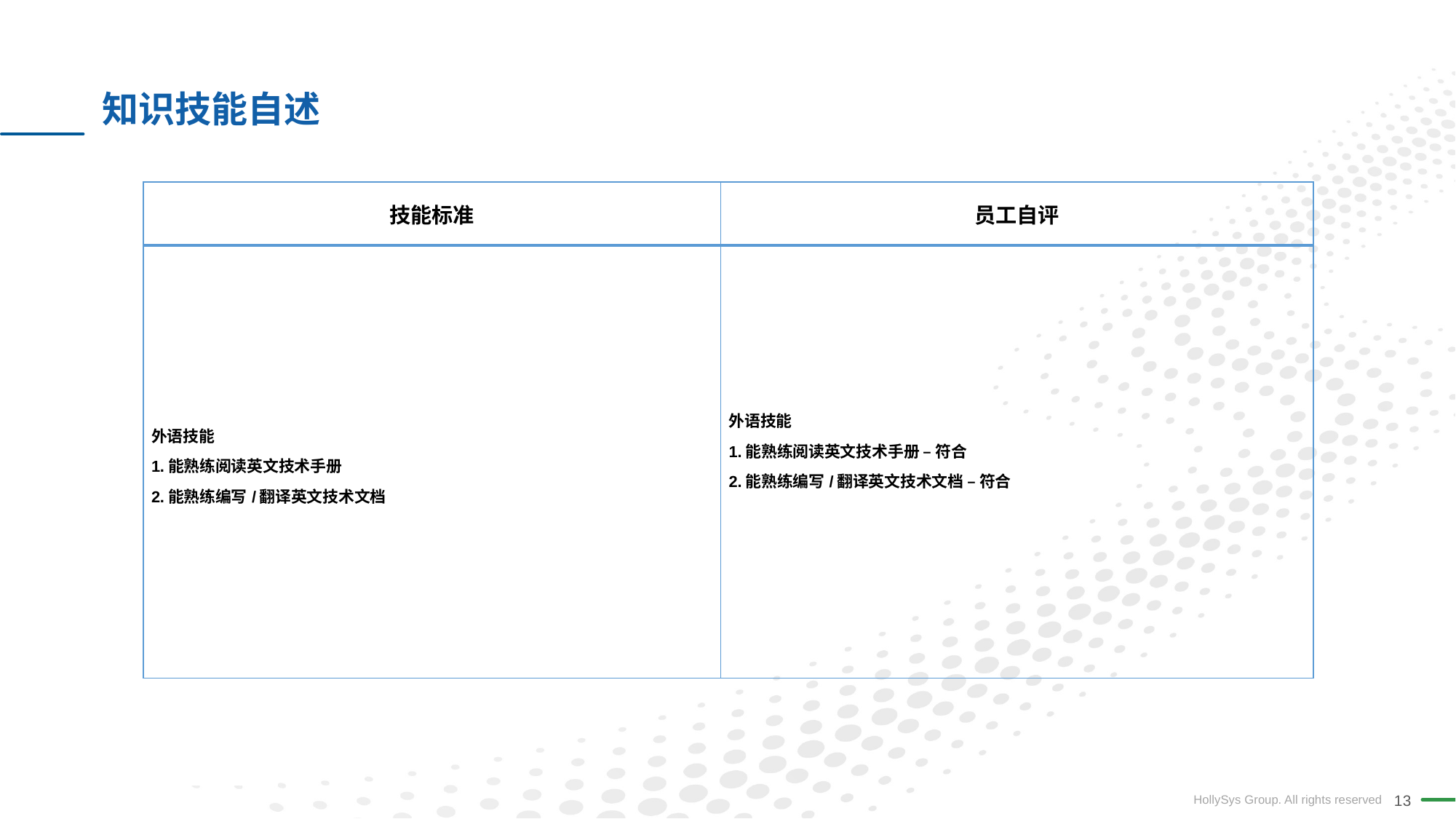

# 知识技能自述
| 技能标准 | 员工自评 |
| --- | --- |
| 外语技能 1.能熟练阅读英文技术手册 2.能熟练编写/翻译英文技术文档 | 外语技能 1.能熟练阅读英文技术手册 – 符合 2.能熟练编写/翻译英文技术文档 – 符合 |